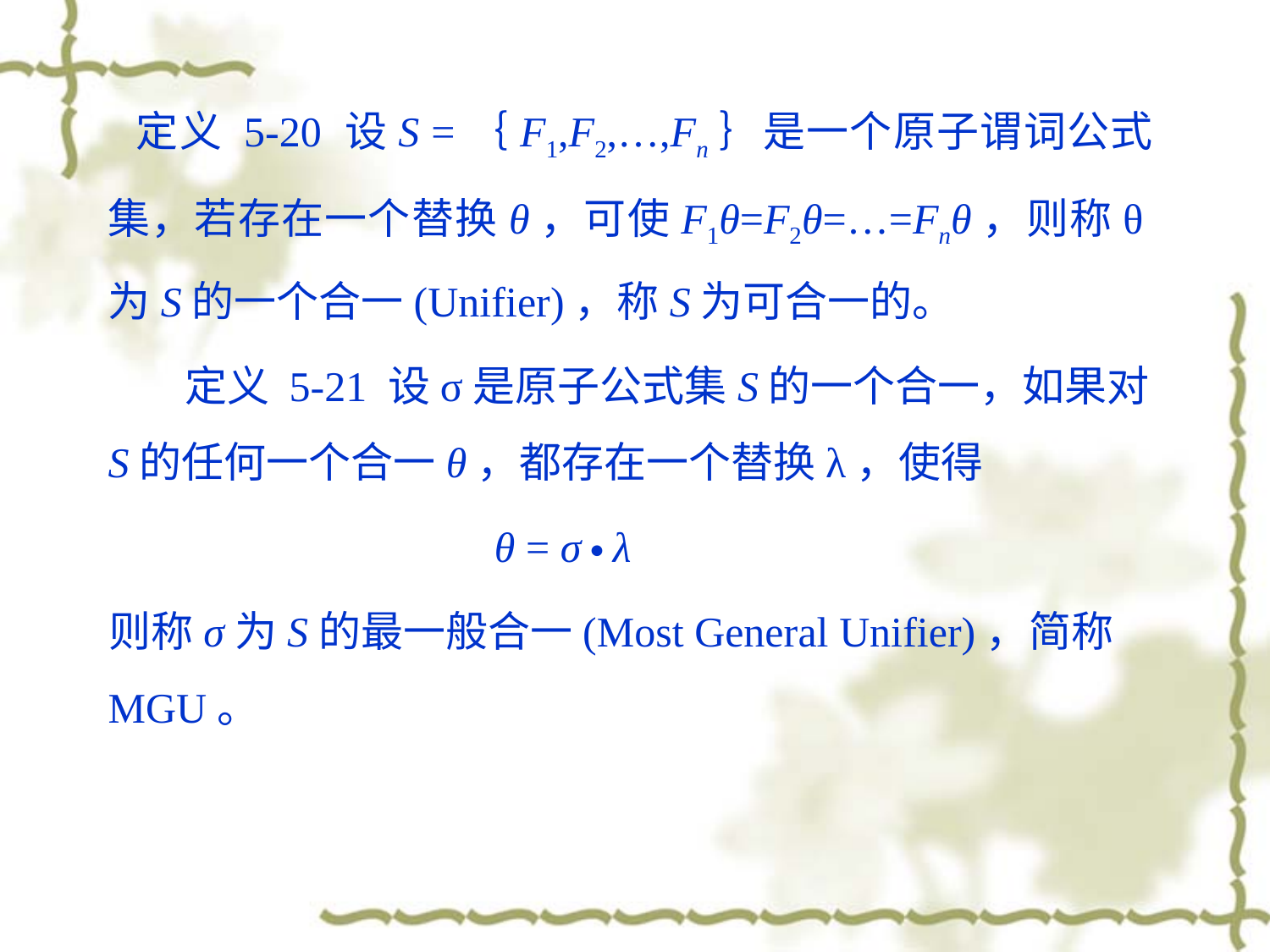

定义 5-20 设S =｛F1,F2,…,Fn｝是一个原子谓词公式集，若存在一个替换θ，可使F1θ=F2θ=…=Fnθ，则称θ为S的一个合一(Unifier)，称S为可合一的。
            定义 5-21 设σ是原子公式集S的一个合一，如果对S的任何一个合一θ，都存在一个替换λ，使得
                                         θ = σ • λ
    则称σ为S的最一般合一(Most General Unifier)，简称MGU。